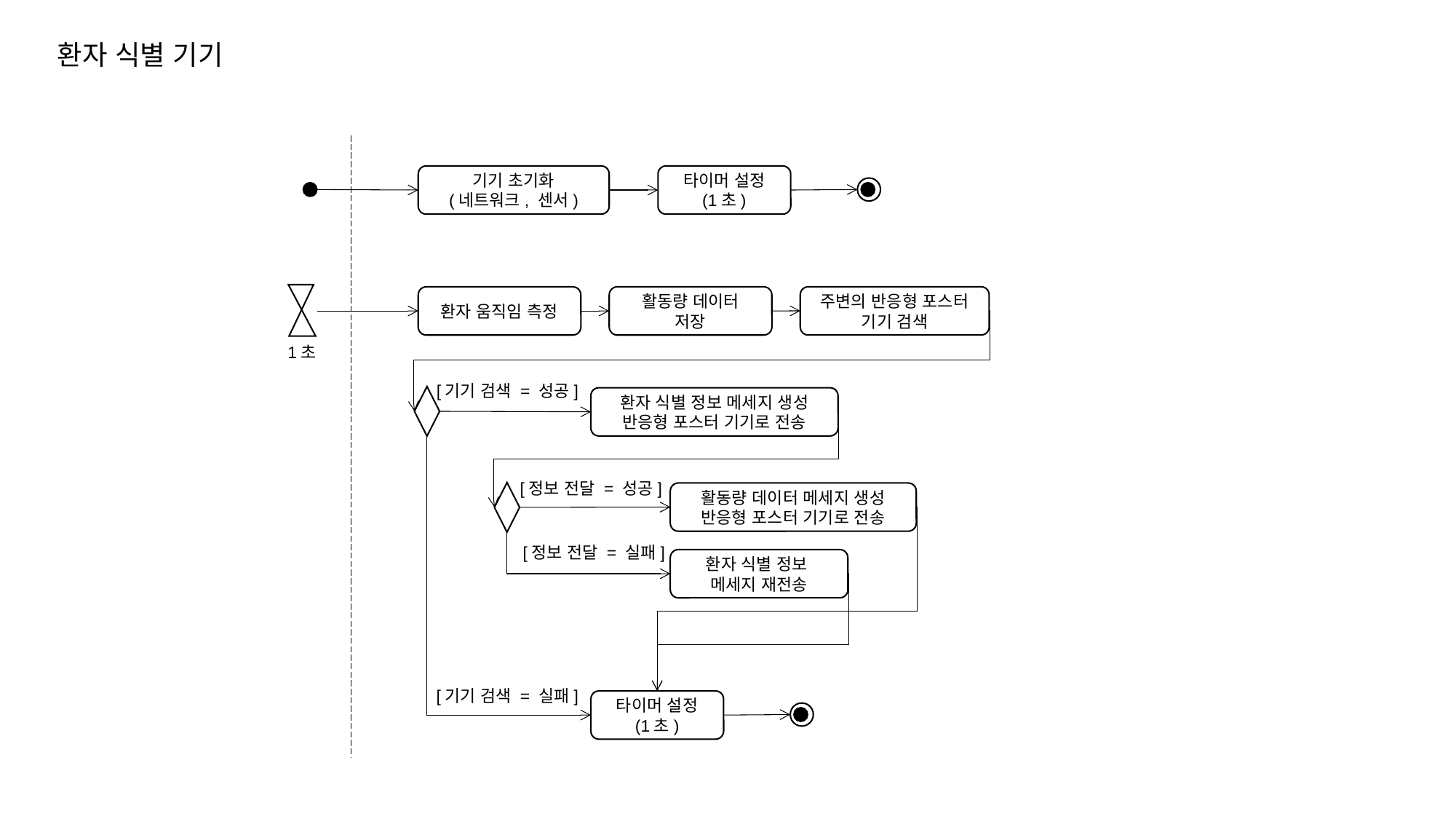

환자 식별 기기
기기 초기화
(네트워크, 센서)
타이머 설정
(1초)

주변의 반응형 포스터 기기 검색
환자 움직임 측정
활동량 데이터
저장
1초
[기기 검색 = 성공]

환자 식별 정보 메세지 생성
반응형 포스터 기기로 전송
[정보 전달 = 성공]

활동량 데이터 메세지 생성
반응형 포스터 기기로 전송
[정보 전달 = 실패]
환자 식별 정보
메세지 재전송
[기기 검색 = 실패]
타이머 설정
(1초)